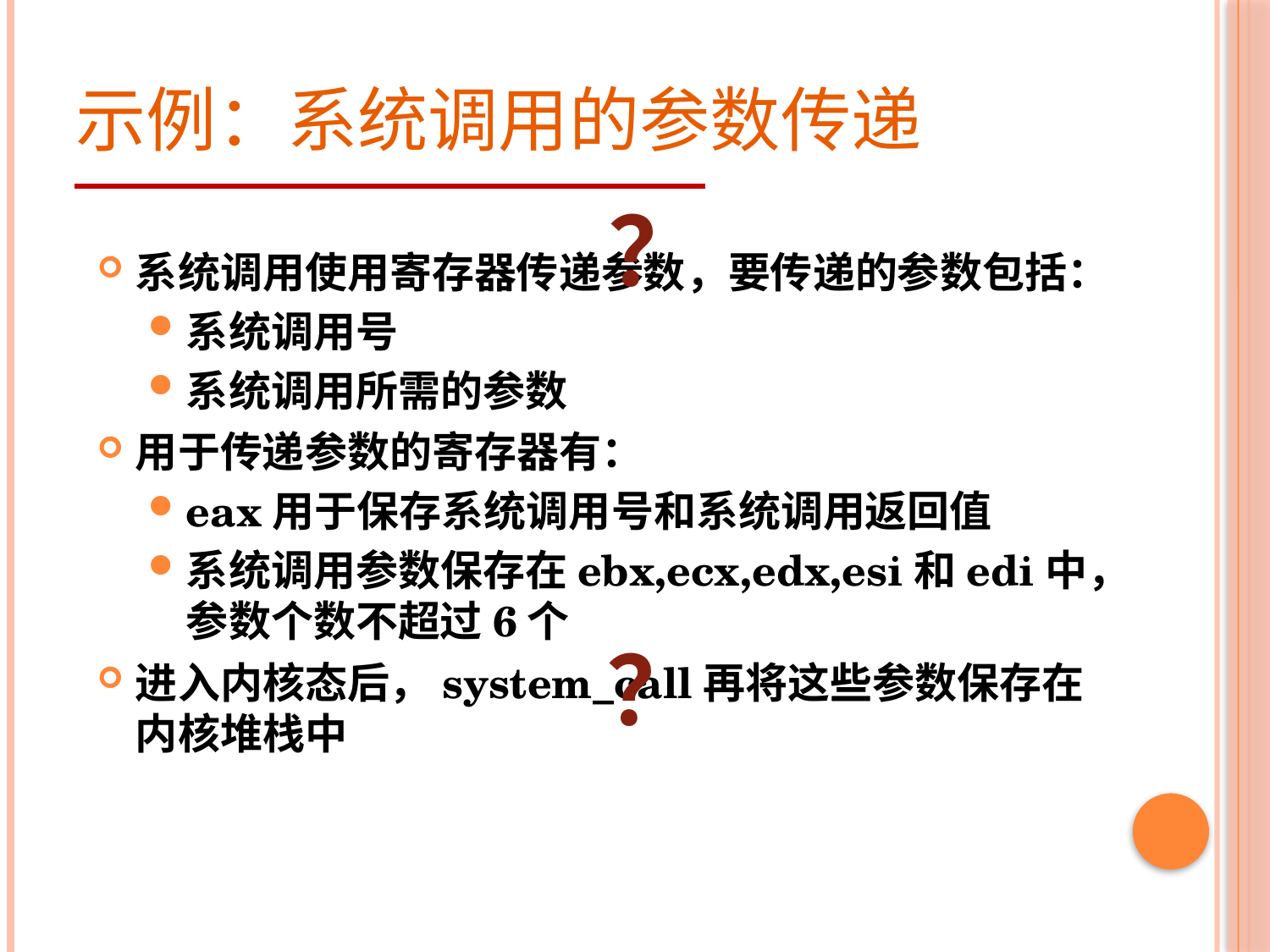

# 示例：系统调用的参数传递
？
系统调用使用寄存器传递参数，要传递的参数包括：
系统调用号
系统调用所需的参数
用于传递参数的寄存器有：
eax用于保存系统调用号和系统调用返回值
系统调用参数保存在ebx,ecx,edx,esi和edi中，参数个数不超过6个
进入内核态后，system_call再将这些参数保存在内核堆栈中
？